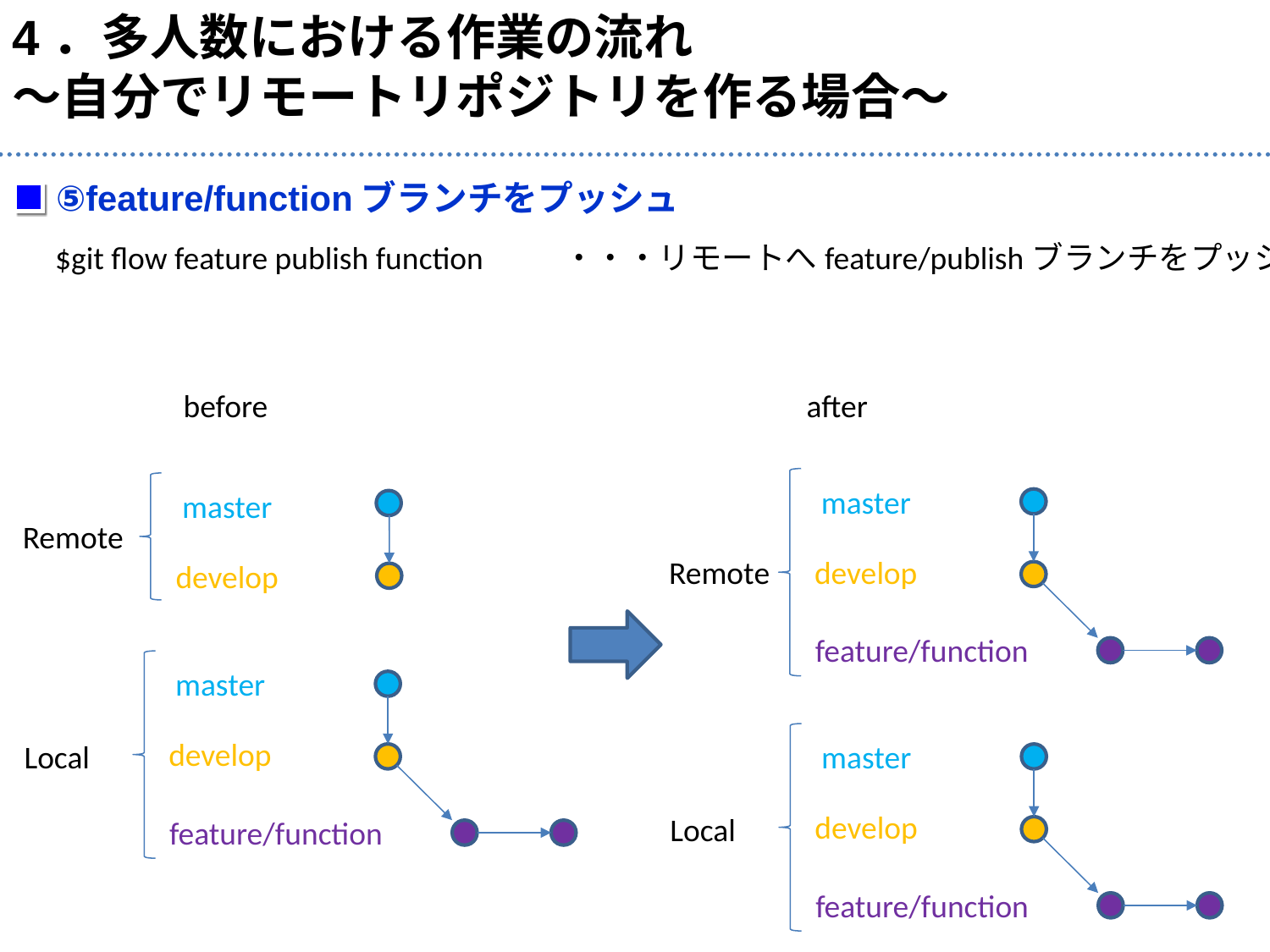

4．多人数における作業の流れ
～自分でリモートリポジトリを作る場合～

⑤feature/functionブランチをプッシュ

$git flow feature publish function	・・・リモートへfeature/publishブランチをプッシュ
before
after

master
master

Remote
Remote
develop
develop

feature/function

master

develop
Local
master

develop
Local
feature/function

feature/function